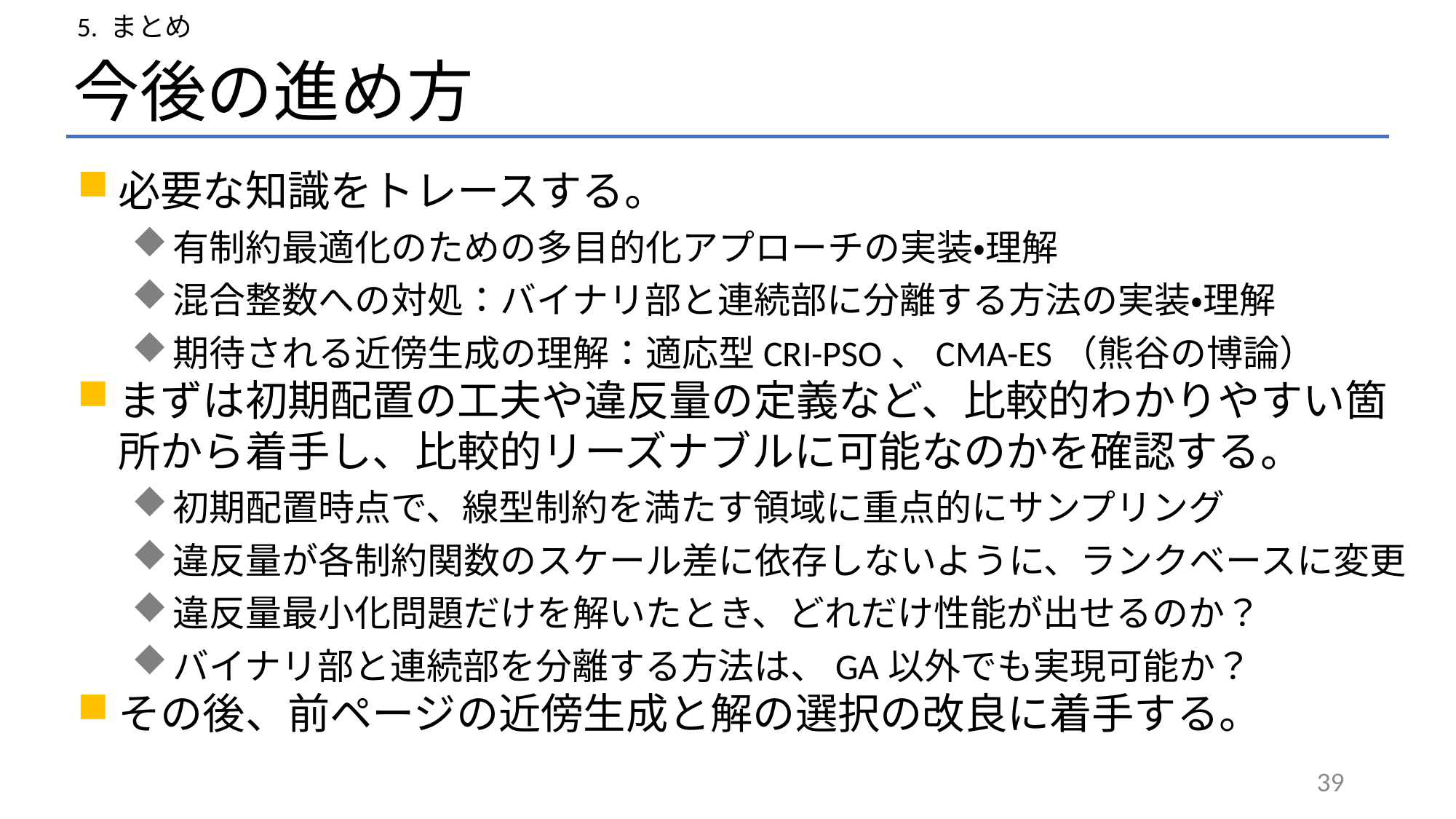

5. まとめ
# 今後の進め方
必要な知識をトレースする。
有制約最適化のための多目的化アプローチの実装・理解
混合整数への対処：バイナリ部と連続部に分離する方法の実装・理解
期待される近傍生成の理解：適応型CRI-PSO、CMA-ES（熊谷の博論）
まずは初期配置の工夫や違反量の定義など、比較的わかりやすい箇所から着手し、比較的リーズナブルに可能なのかを確認する。
初期配置時点で、線型制約を満たす領域に重点的にサンプリング
違反量が各制約関数のスケール差に依存しないように、ランクベースに変更
違反量最小化問題だけを解いたとき、どれだけ性能が出せるのか？
バイナリ部と連続部を分離する方法は、GA以外でも実現可能か？
その後、前ページの近傍生成と解の選択の改良に着手する。
39